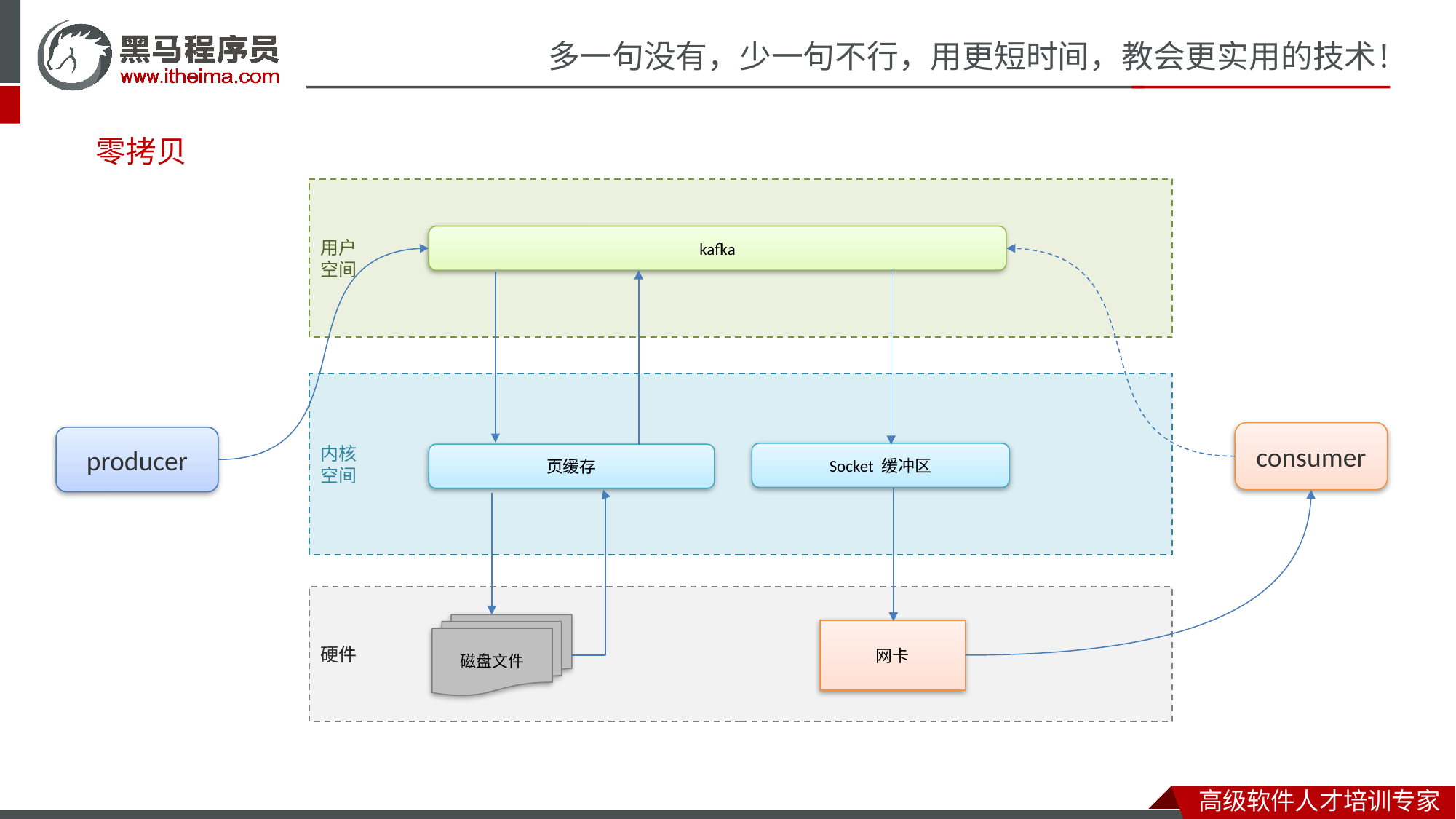

# 零拷贝
用户
空间
kafka
内核
空间
consumer
producer
Socket 缓冲区
页缓存
硬件
磁盘文件
网卡